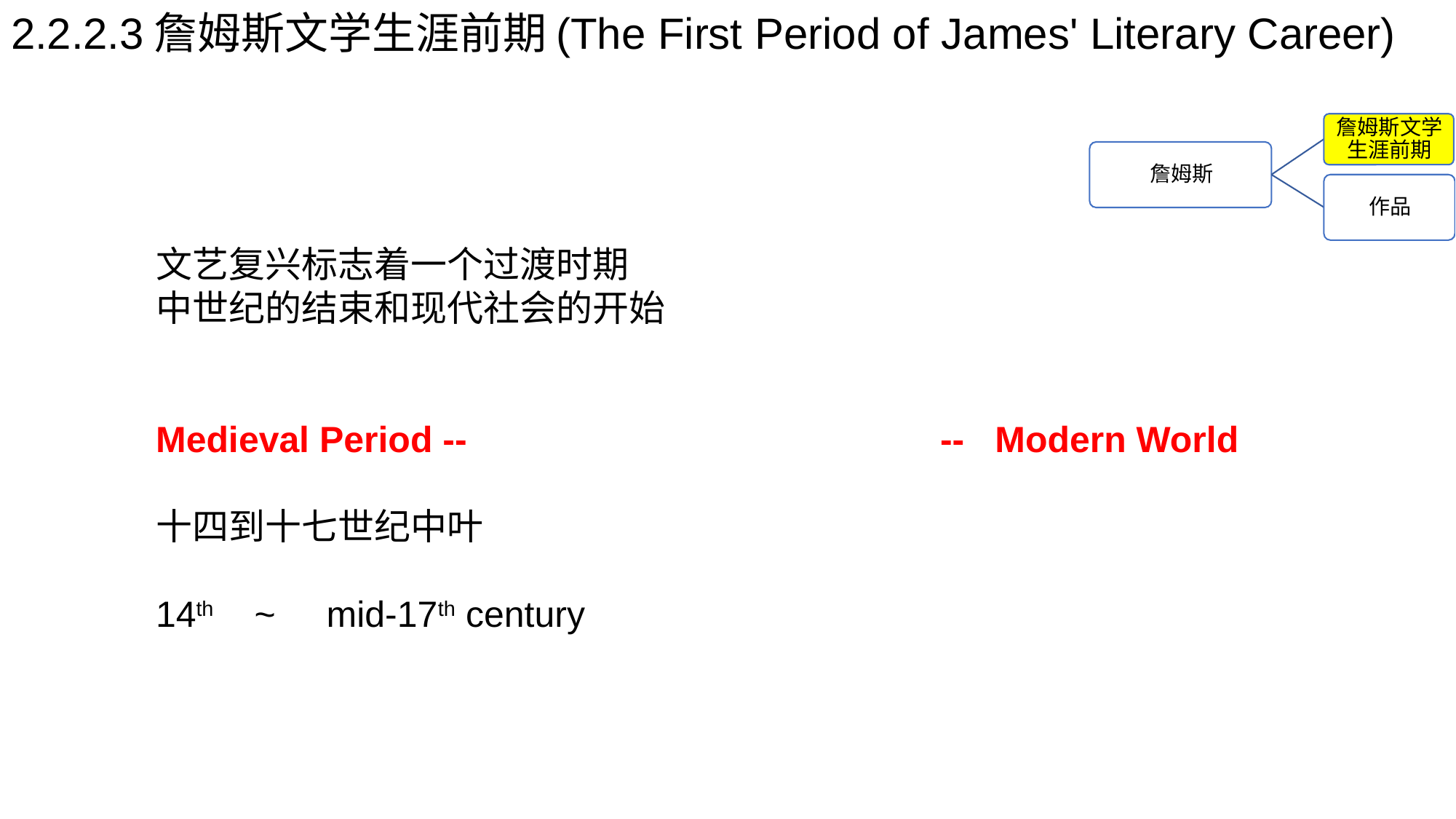

# 2.2.2.3詹姆斯文学生涯前期(The First Period of James' Literary Career)
詹姆斯

詹姆斯文学生涯前期

作品
文艺复兴标志着一个过渡时期
中世纪的结束和现代社会的开始

Medieval Period -- 					  --   Modern World

十四到十七世纪中叶

14th    ~     mid-17th century